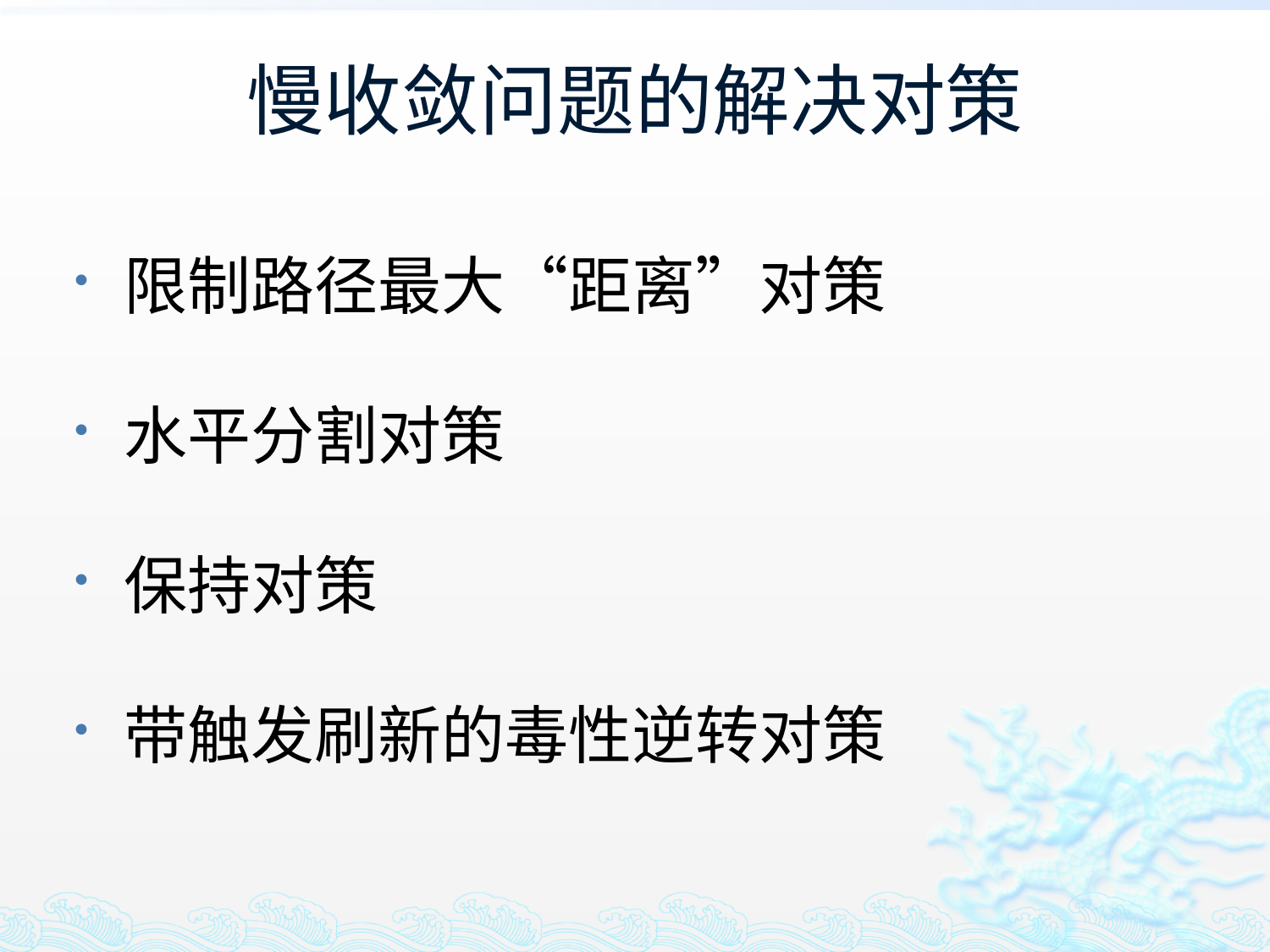

# 慢收敛问题的解决对策
限制路径最大“距离”对策
水平分割对策
保持对策
带触发刷新的毒性逆转对策